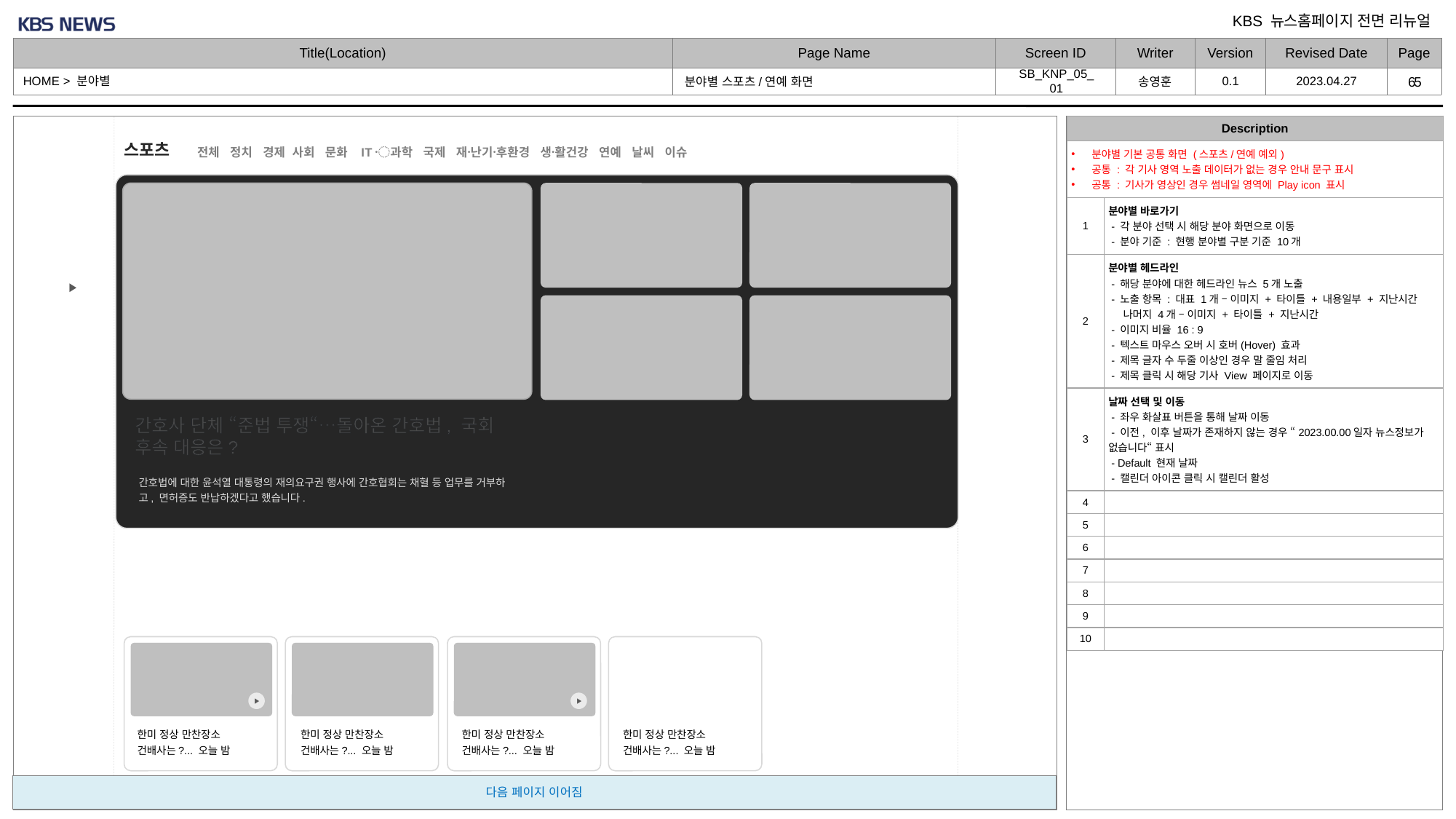

2023.04.27
0.1
HOME > 분야별
SB_KNP_05_01
# 분야별 스포츠/연예 화면
| Description |  |
| --- | --- |
| 분야별 기본 공통 화면 (스포츠/연예 예외) 공통 : 각 기사 영역 노출 데이터가 없는 경우 안내 문구 표시 공통 : 기사가 영상인 경우 썸네일 영역에 Play icon 표시 |  |
| 1 | 분야별 바로가기 - 각 분야 선택 시 해당 분야 화면으로 이동 - 분야 기준 : 현행 분야별 구분 기준 10개 |
| 2 | 분야별 헤드라인 - 해당 분야에 대한 헤드라인 뉴스 5개 노출 - 노출 항목 : 대표 1개 – 이미지 + 타이틀 + 내용일부 + 지난시간 나머지 4개 – 이미지 + 타이틀 + 지난시간 - 이미지 비율 16 : 9 - 텍스트 마우스 오버 시 호버(Hover) 효과 - 제목 글자 수 두줄 이상인 경우 말 줄임 처리 - 제목 클릭 시 해당 기사 View 페이지로 이동 |
| 3 | 날짜 선택 및 이동 - 좌우 화살표 버튼을 통해 날짜 이동 - 이전, 이후 날짜가 존재하지 않는 경우 “2023.00.00일자 뉴스정보가 없습니다“ 표시 - Default 현재 날짜 - 캘린더 아이콘 클릭 시 캘린더 활성 |
| 4 |  |
| 5 |  |
| 6 |  |
| 7 |  |
| 8 |  |
| 9 |  |
| 10 |  |
스포츠
전체   정치   경제  사회   문화   IT〮과학   국제   재난〮기후〮환경   생활〮건강   연예   날씨   이슈

 ▶

간호사 단체 “준법 투쟁“…돌아온 간호법, 국회 후속 대응은?
간호법에 대한 윤석열 대통령의 재의요구권 행사에 간호협회는 채혈 등 업무를 거부하고, 면허증도 반납하겠다고 했습니다.

 ▶
 ▶
한미 정상 만찬장소 건배사는?... 오늘 밤
한미 정상 만찬장소 건배사는?... 오늘 밤
한미 정상 만찬장소 건배사는?... 오늘 밤
한미 정상 만찬장소 건배사는?... 오늘 밤